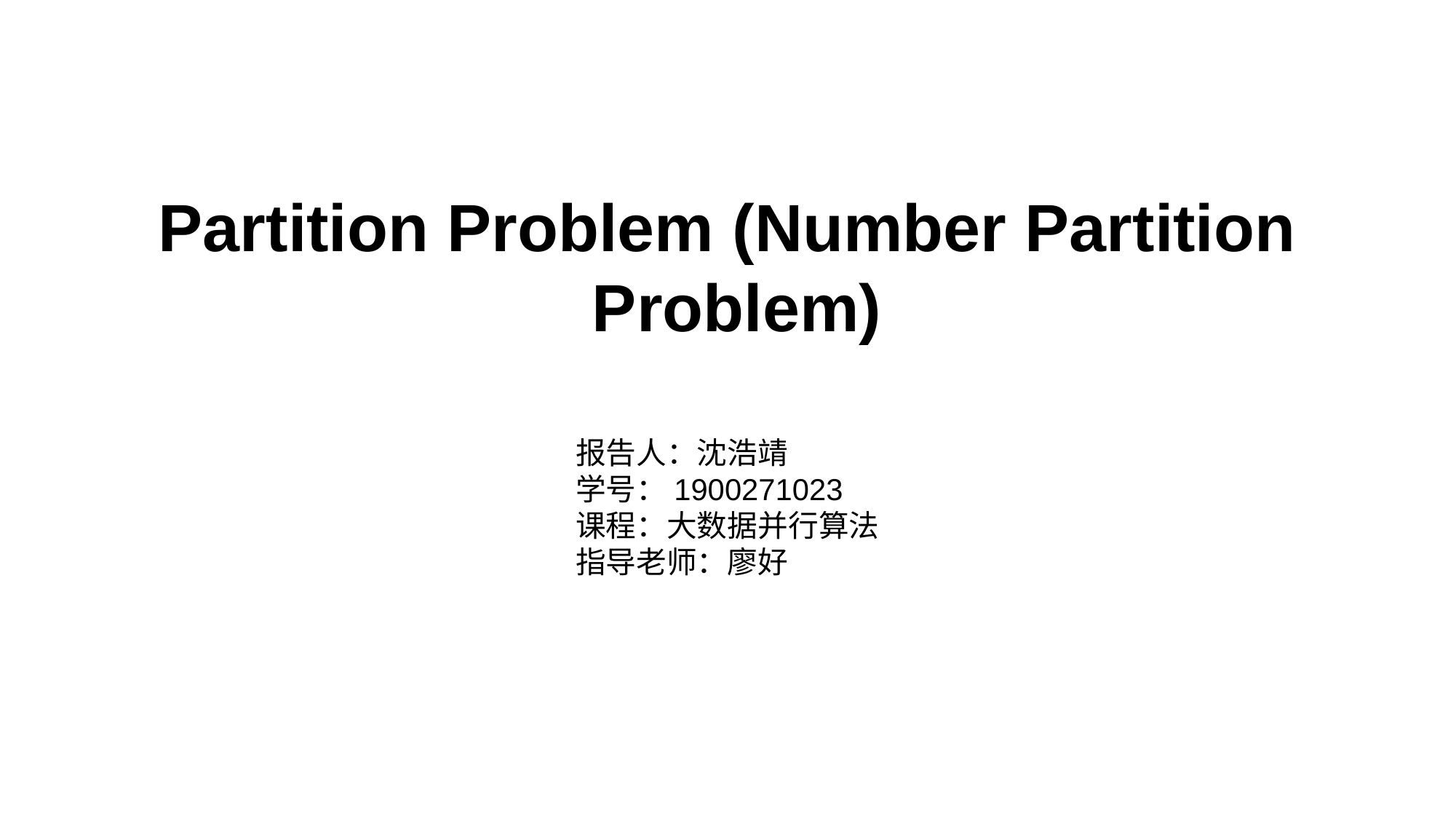

Partition Problem (Number Partition
 Problem)
报告人：沈浩靖
学号：1900271023
课程：大数据并行算法
指导老师：廖好